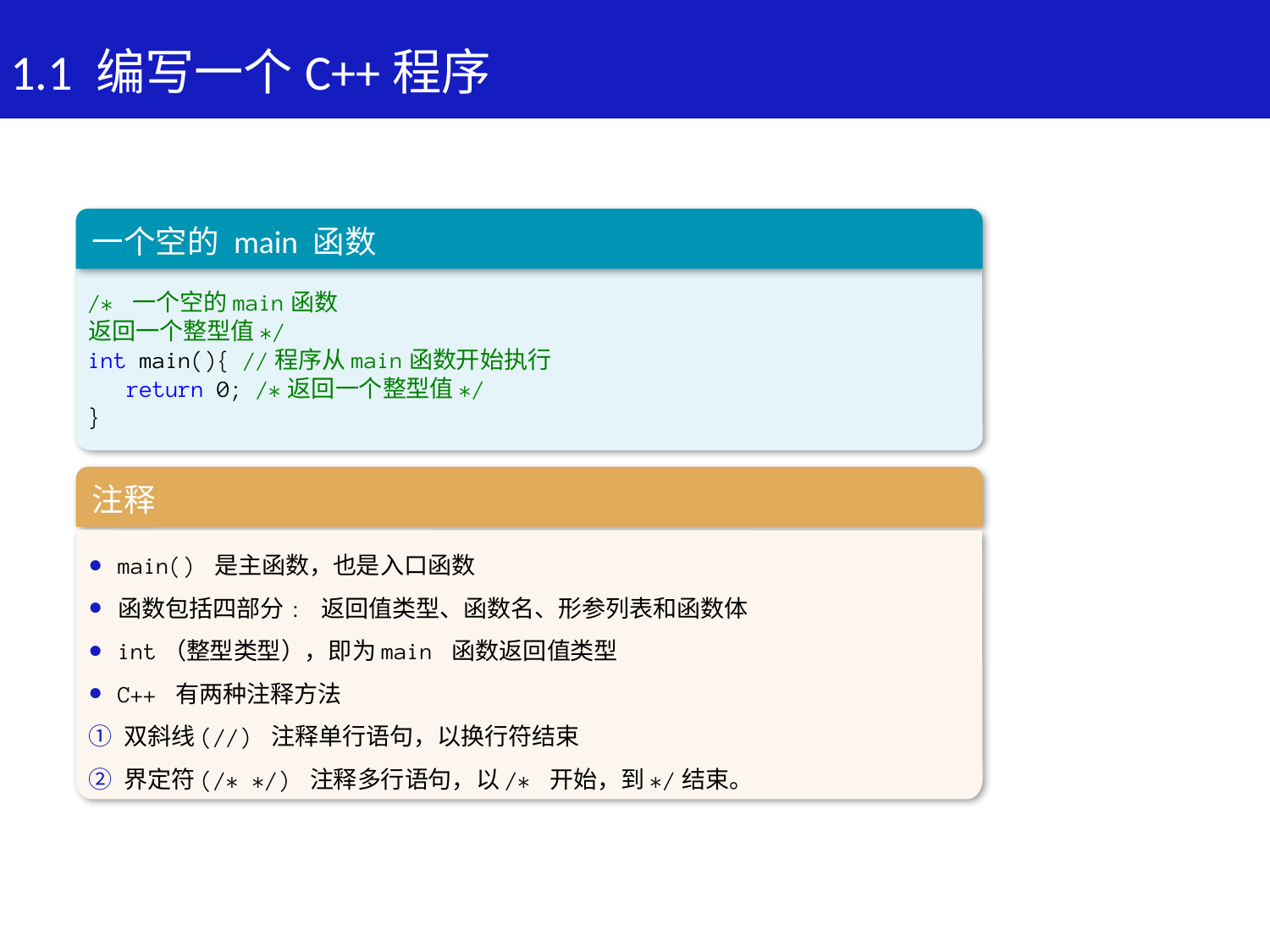

1.1 编写一个C++程序
1.1 编写一个C++ 程序
一个空的 main 函数
/* 一个空的main函数
返回一个整型值*/
int main(){ //程序从main函数开始执行
   return 0; /*返回一个整型值*/
}
学习目标
注释
main() 是主函数，也是入口函数
函数包括四部分: 返回值类型、函数名、形参列表和函数体
int（整型类型），即为main 函数返回值类型
C++ 有两种注释方法
双斜线(//) 注释单行语句，以换行符结束
界定符(/* */) 注释多行语句，以/* 开始，到*/结束。

4